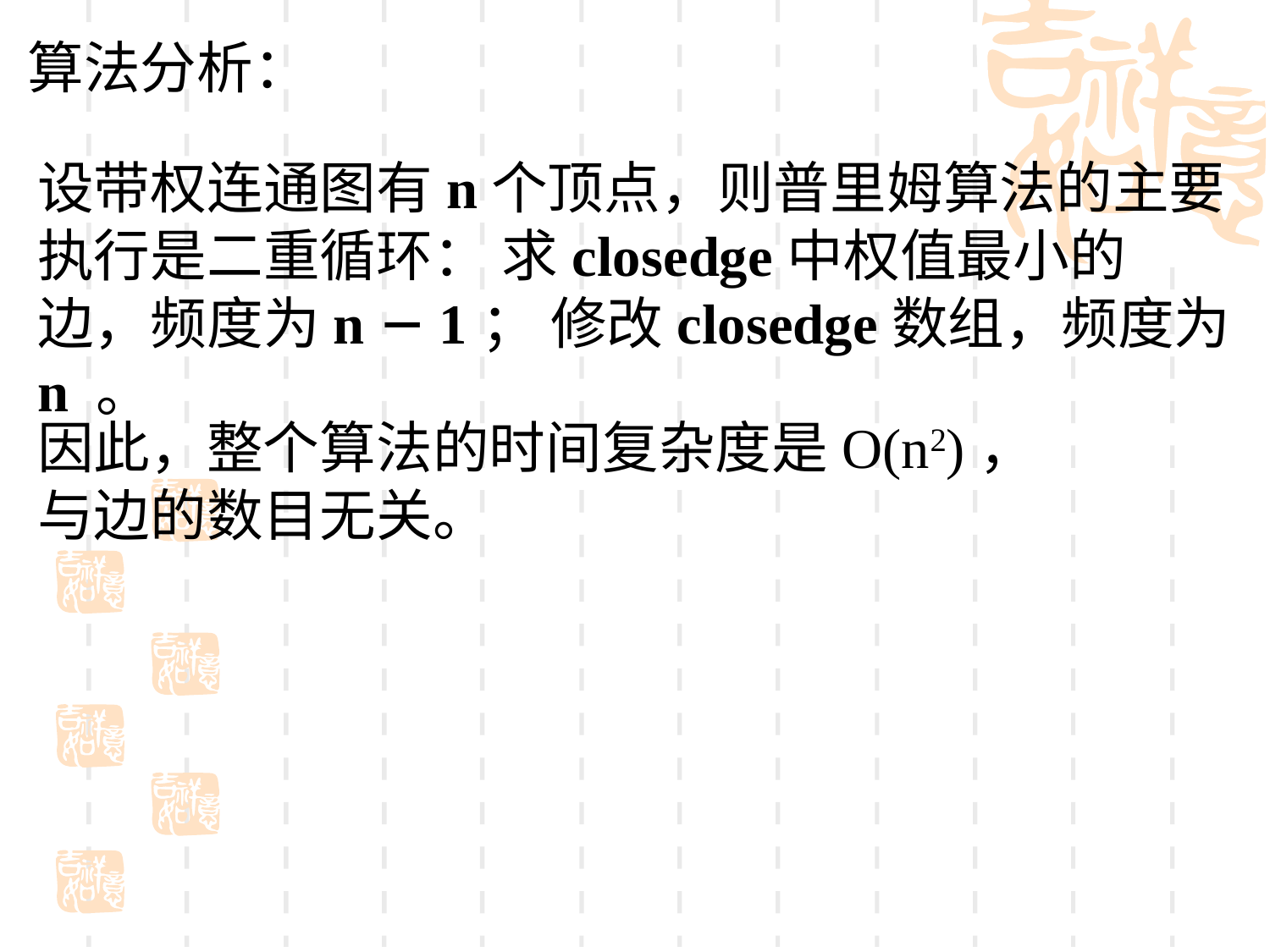

算法分析：
设带权连通图有n个顶点，则普里姆算法的主要
执行是二重循环： 求closedge中权值最小的边，频度为n－1； 修改closedge数组，频度为n 。
因此，整个算法的时间复杂度是O(n2)，与边的数目无关。